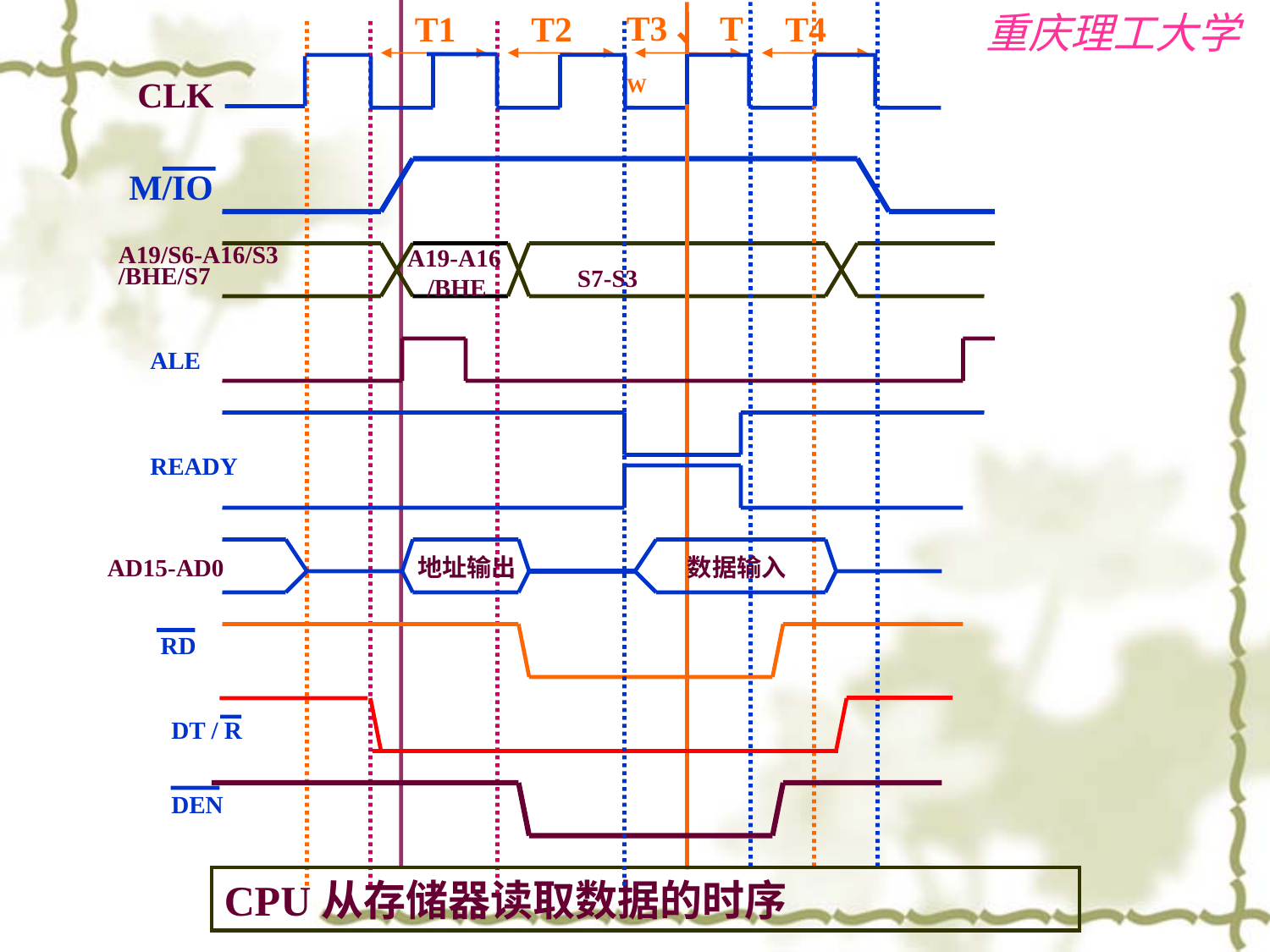

T1
T2
T3、TW
T4

CLK

M/IO

A19/S6-A16/S3
A19-A16

/BHE/S7
S7-S3
/BHE

ALE

READY

AD15-AD0
地址输出
数据输入

RD

DT / R

DEN

CPU从存储器读取数据的时序